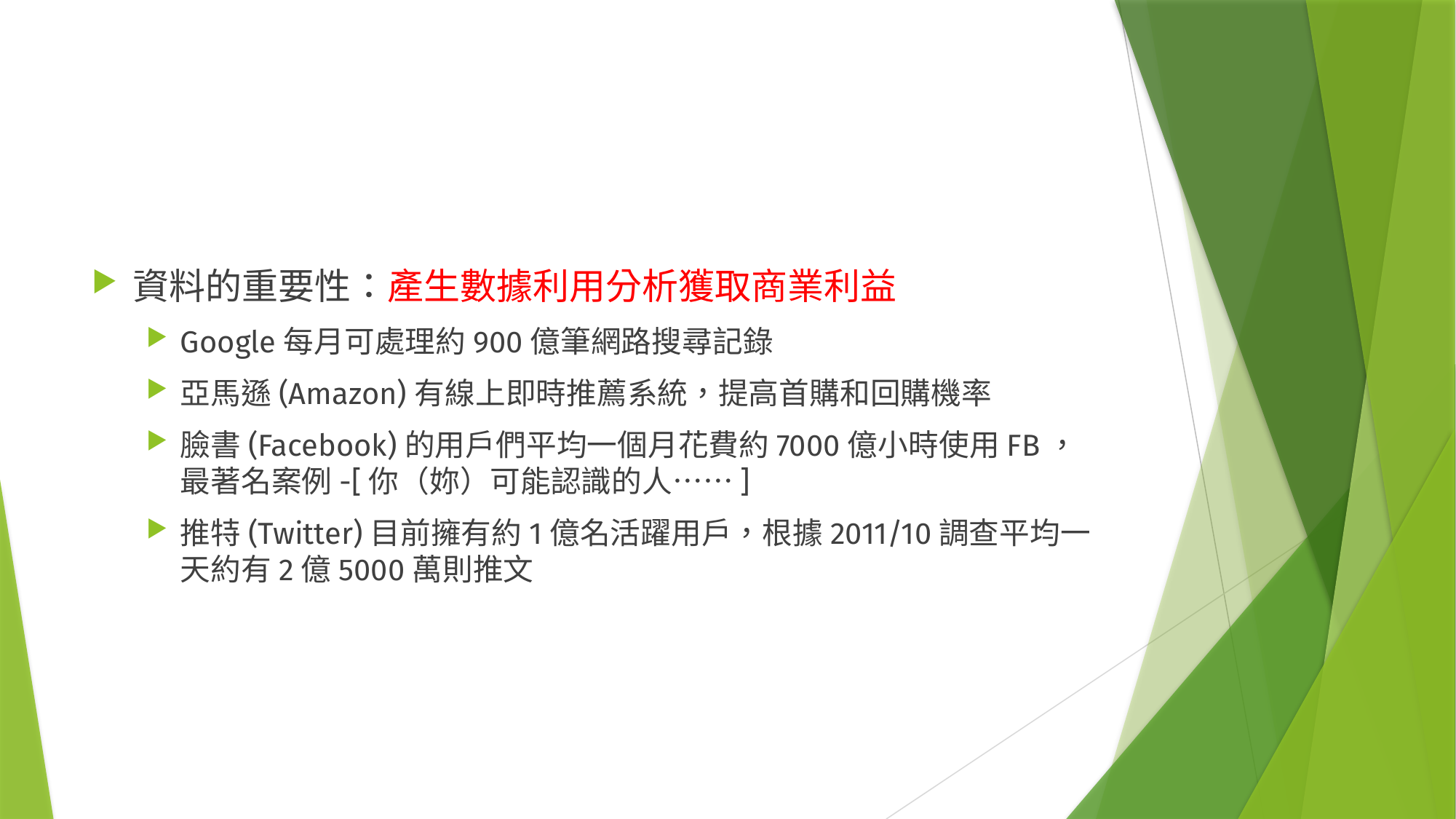

#
資料的重要性：產生數據利用分析獲取商業利益
Google每月可處理約900億筆網路搜尋記錄
亞馬遜(Amazon)有線上即時推薦系統，提高首購和回購機率
臉書(Facebook)的用戶們平均一個月花費約7000億小時使用FB，最著名案例-[你（妳）可能認識的人……]
推特(Twitter)目前擁有約1億名活躍用戶，根據2011/10調查平均一天約有2億5000萬則推文